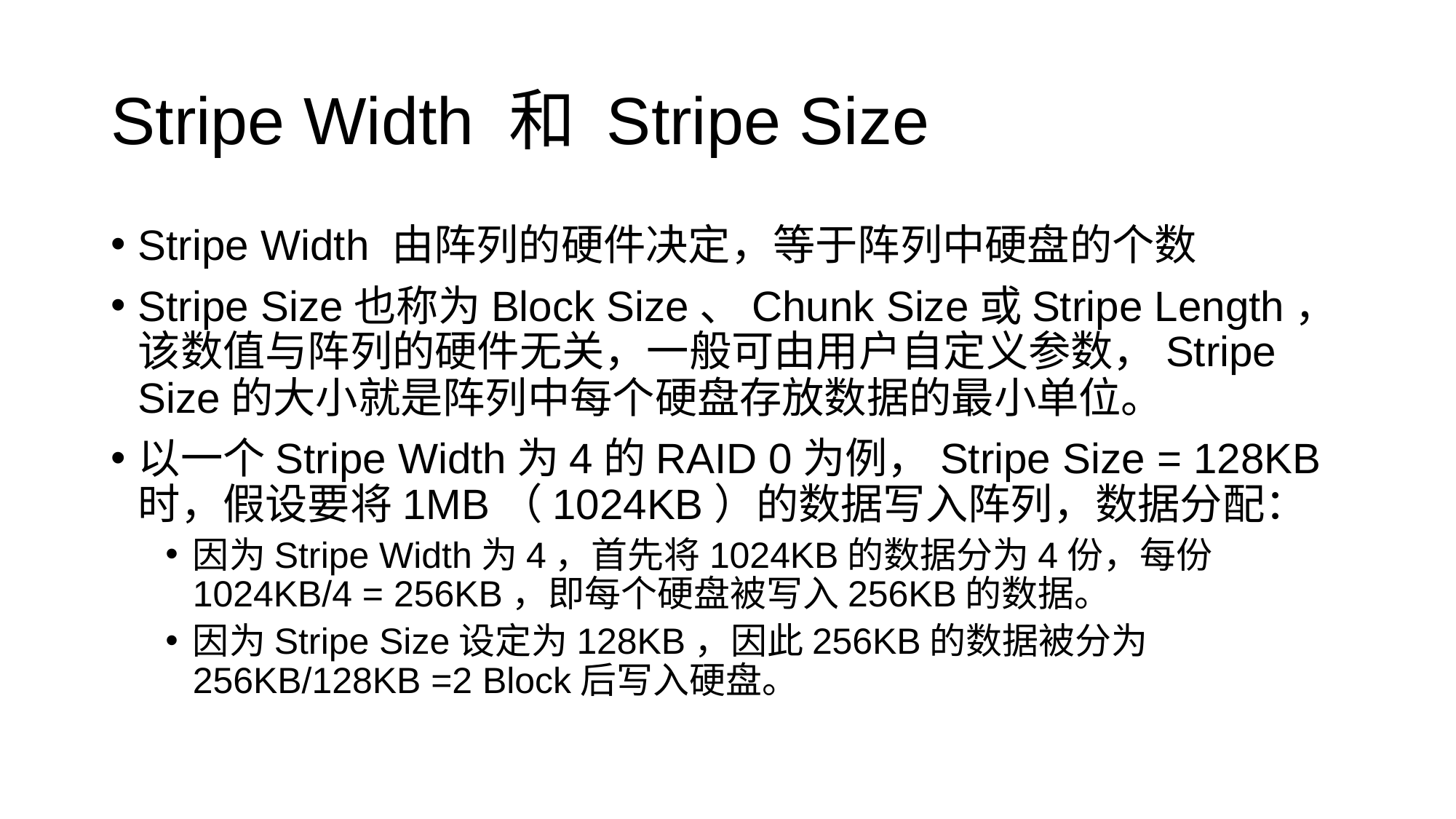

# Stripe Width 和 Stripe Size
Stripe Width 由阵列的硬件决定，等于阵列中硬盘的个数
Stripe Size也称为Block Size、Chunk Size或Stripe Length，该数值与阵列的硬件无关，一般可由用户自定义参数，Stripe Size的大小就是阵列中每个硬盘存放数据的最小单位。
以一个Stripe Width为4的RAID 0为例，Stripe Size = 128KB时，假设要将1MB（1024KB）的数据写入阵列，数据分配：
因为Stripe Width为4，首先将1024KB的数据分为4份，每份1024KB/4 = 256KB，即每个硬盘被写入256KB的数据。
因为Stripe Size设定为128KB，因此256KB的数据被分为 256KB/128KB =2 Block后写入硬盘。